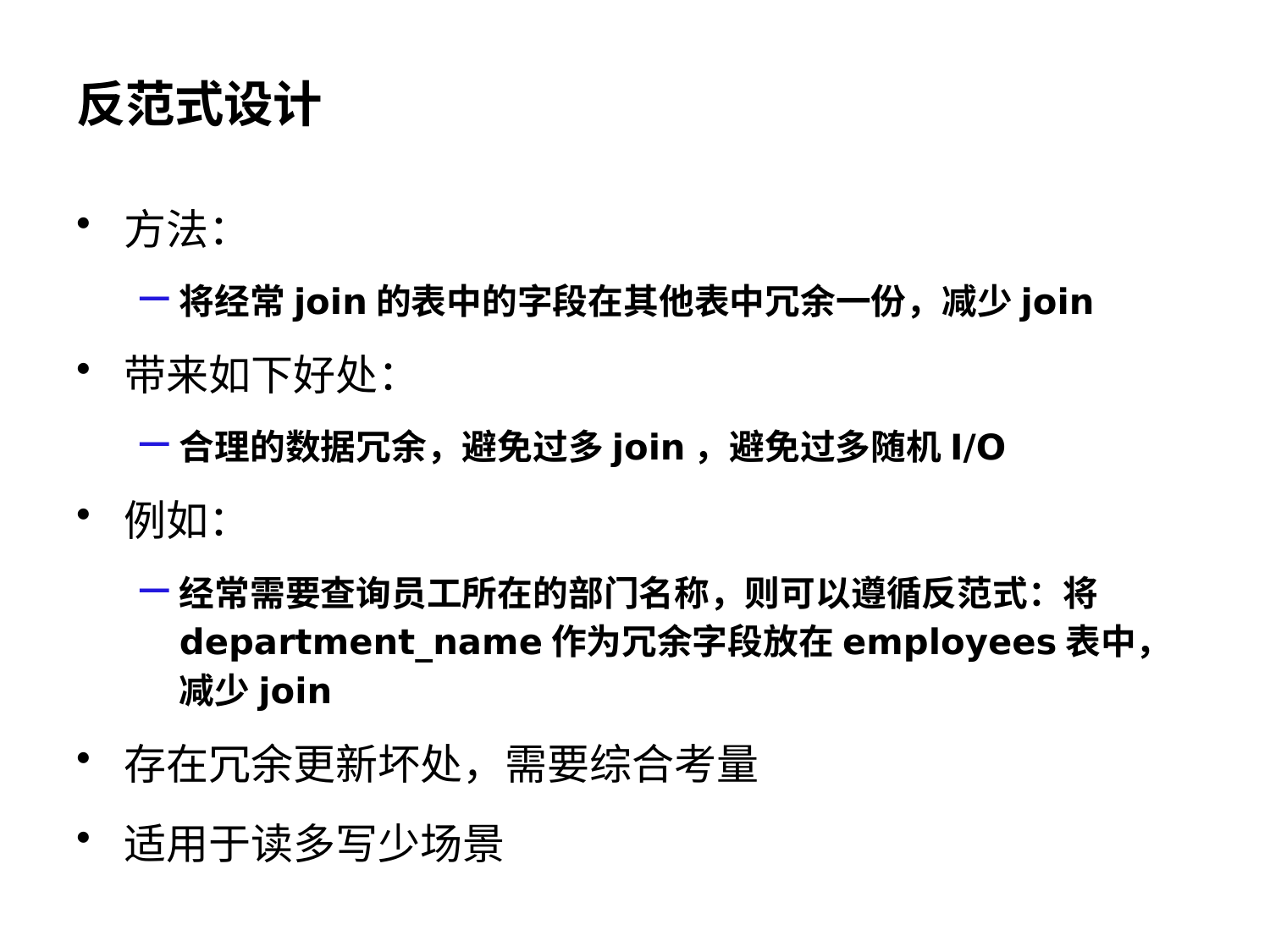

# 反范式设计
方法：
将经常join的表中的字段在其他表中冗余一份，减少join
带来如下好处：
合理的数据冗余，避免过多join，避免过多随机I/O
例如：
经常需要查询员工所在的部门名称，则可以遵循反范式：将department_name作为冗余字段放在employees表中，减少join
存在冗余更新坏处，需要综合考量
适用于读多写少场景